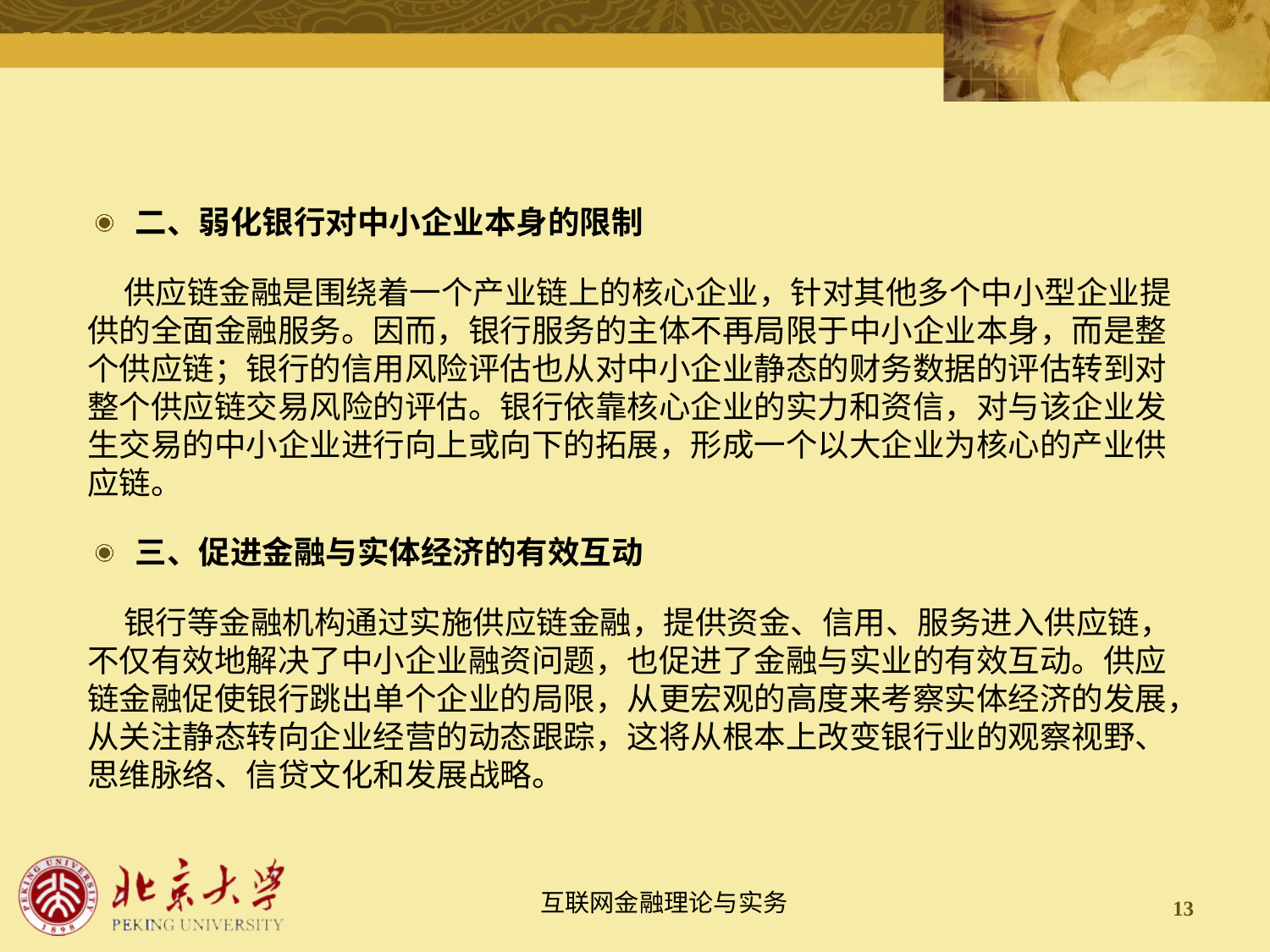

二、弱化银行对中小企业本身的限制
    供应链金融是围绕着一个产业链上的核心企业，针对其他多个中小型企业提供的全面金融服务。因而，银行服务的主体不再局限于中小企业本身，而是整个供应链；银行的信用风险评估也从对中小企业静态的财务数据的评估转到对整个供应链交易风险的评估。银行依靠核心企业的实力和资信，对与该企业发生交易的中小企业进行向上或向下的拓展，形成一个以大企业为核心的产业供应链。
三、促进金融与实体经济的有效互动
    银行等金融机构通过实施供应链金融，提供资金、信用、服务进入供应链，不仅有效地解决了中小企业融资问题，也促进了金融与实业的有效互动。供应链金融促使银行跳出单个企业的局限，从更宏观的高度来考察实体经济的发展，从关注静态转向企业经营的动态跟踪，这将从根本上改变银行业的观察视野、思维脉络、信贷文化和发展战略。

13